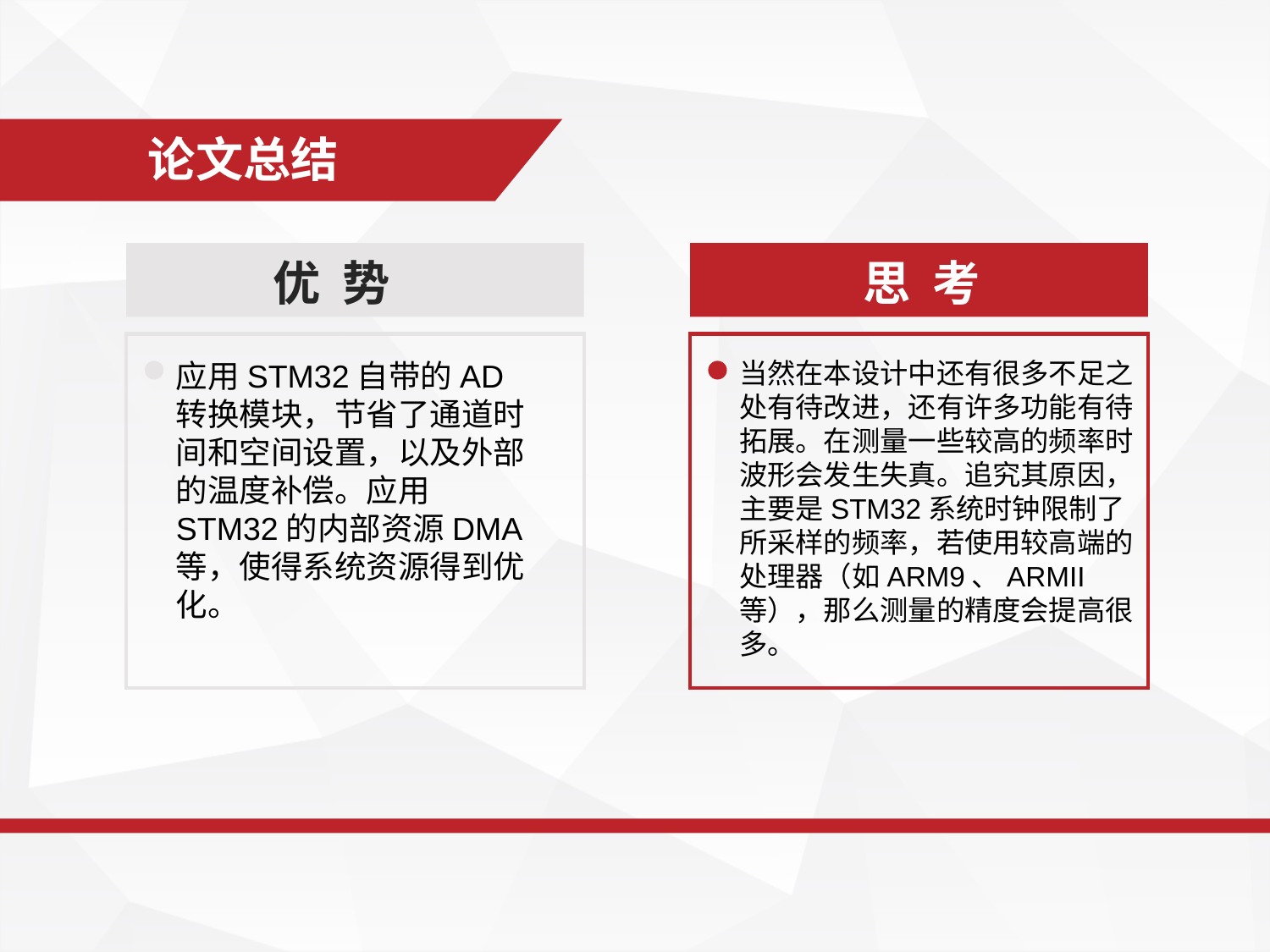

论文总结

优  势

思  考

应用STM32自带的AD转换模块，节省了通道时间和空间设置，以及外部的温度补偿。应用STM32的内部资源DMA等，使得系统资源得到优化。

当然在本设计中还有很多不足之处有待改进，还有许多功能有待拓展。在测量一些较高的频率时波形会发生失真。追究其原因，主要是STM32系统时钟限制了所采样的频率，若使用较高端的处理器（如ARM9、ARMII等），那么测量的精度会提高很多。